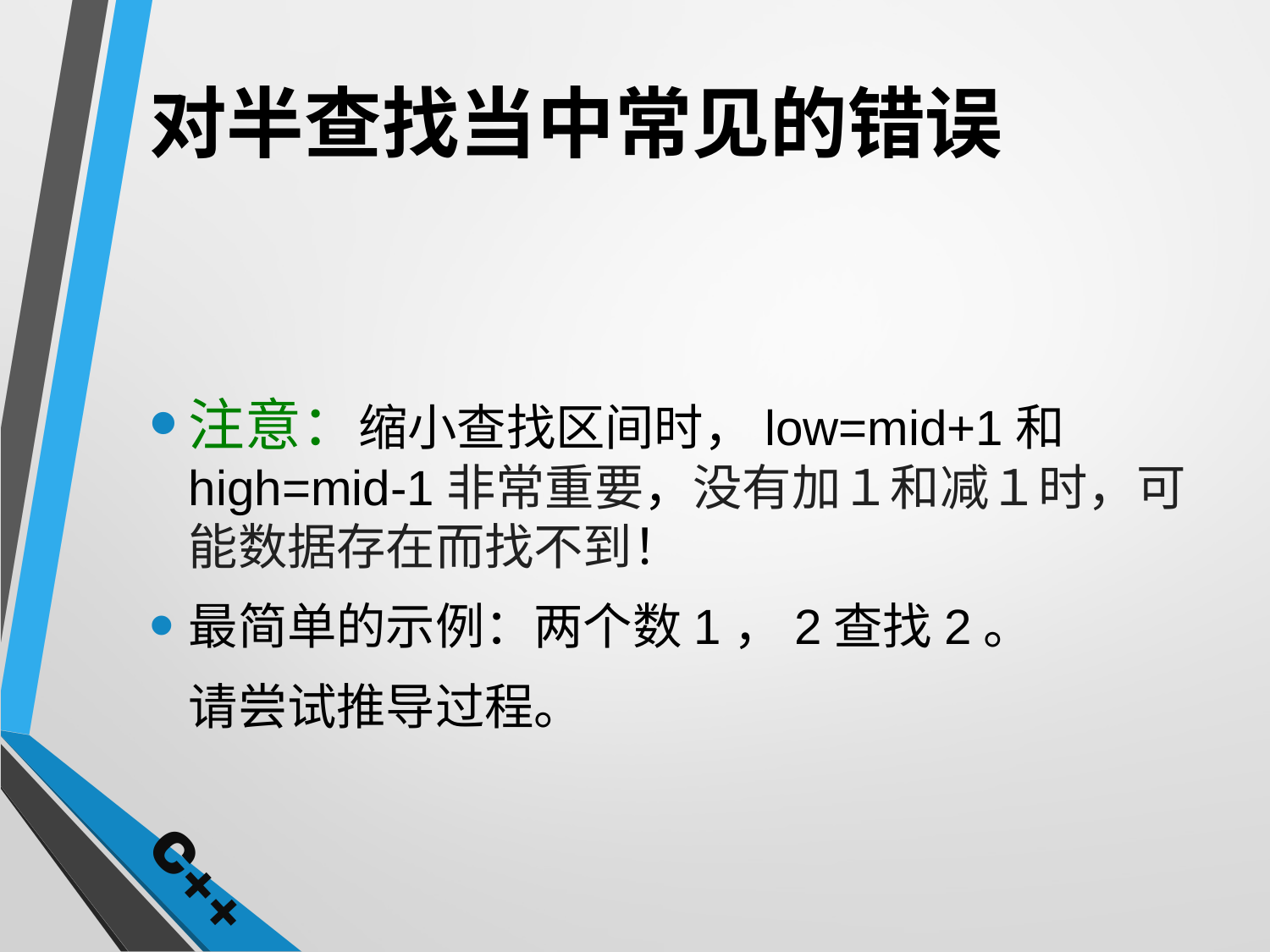

# 对半查找当中常见的错误
注意：缩小查找区间时，low=mid+1和high=mid-1非常重要，没有加１和减１时，可能数据存在而找不到！
最简单的示例：两个数1，2查找2。
	请尝试推导过程。